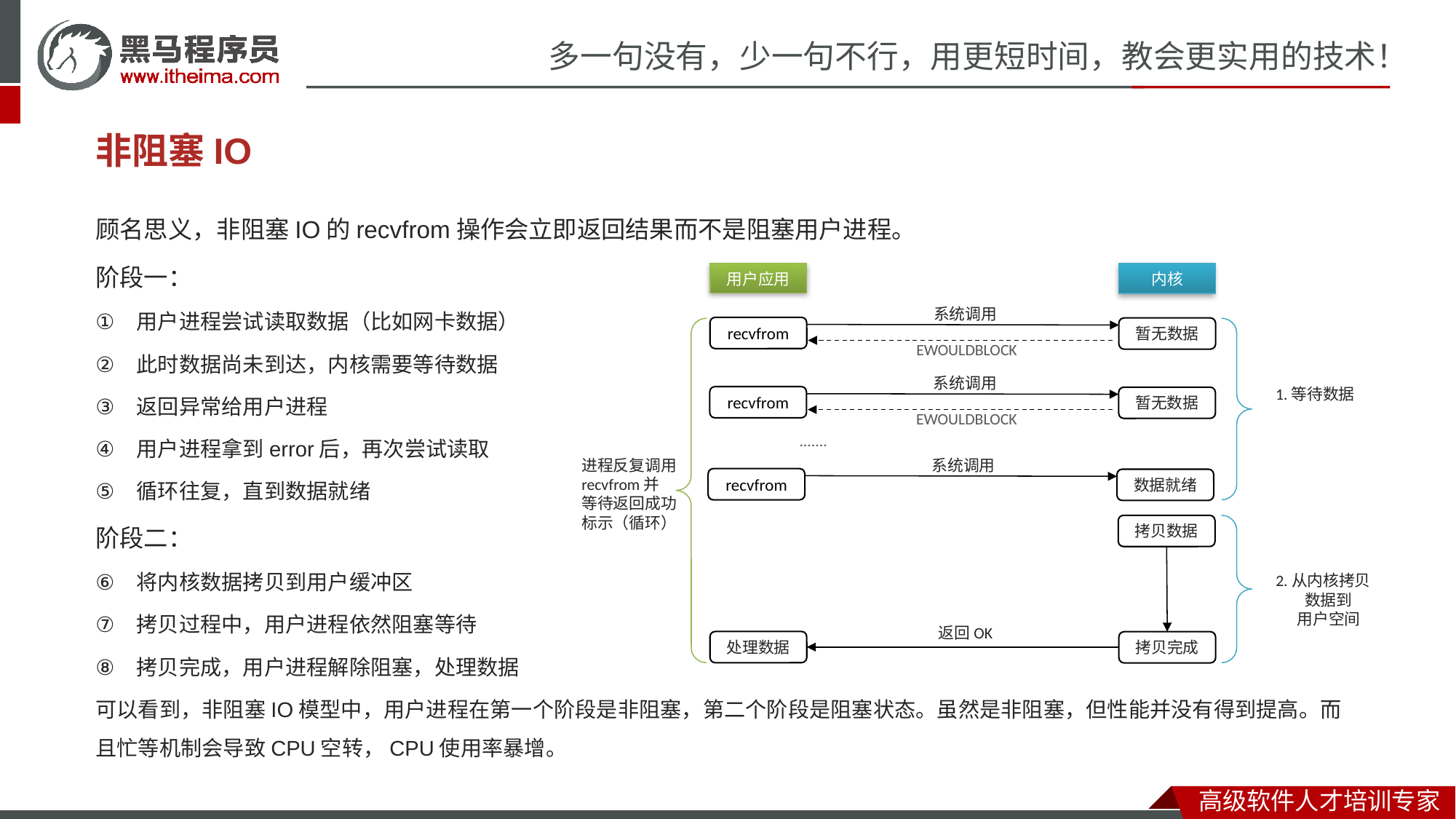

# 非阻塞IO
顾名思义，非阻塞IO的recvfrom操作会立即返回结果而不是阻塞用户进程。
阶段一：
用户进程尝试读取数据（比如网卡数据）
此时数据尚未到达，内核需要等待数据
返回异常给用户进程
用户进程拿到error后，再次尝试读取
循环往复，直到数据就绪
阶段二：
将内核数据拷贝到用户缓冲区
拷贝过程中，用户进程依然阻塞等待
拷贝完成，用户进程解除阻塞，处理数据
可以看到，非阻塞IO模型中，用户进程在第一个阶段是非阻塞，第二个阶段是阻塞状态。虽然是非阻塞，但性能并没有得到提高。而且忙等机制会导致CPU空转，CPU使用率暴增。

用户应用
内核
系统调用
recvfrom
暂无数据

EWOULDBLOCK
系统调用
1.等待数据
recvfrom
暂无数据
EWOULDBLOCK
.......
进程反复调用
recvfrom并
等待返回成功
标示（循环）
系统调用
recvfrom
数据就绪
拷贝数据

2.从内核拷贝
  数据到
  用户空间
返回OK
处理数据
拷贝完成